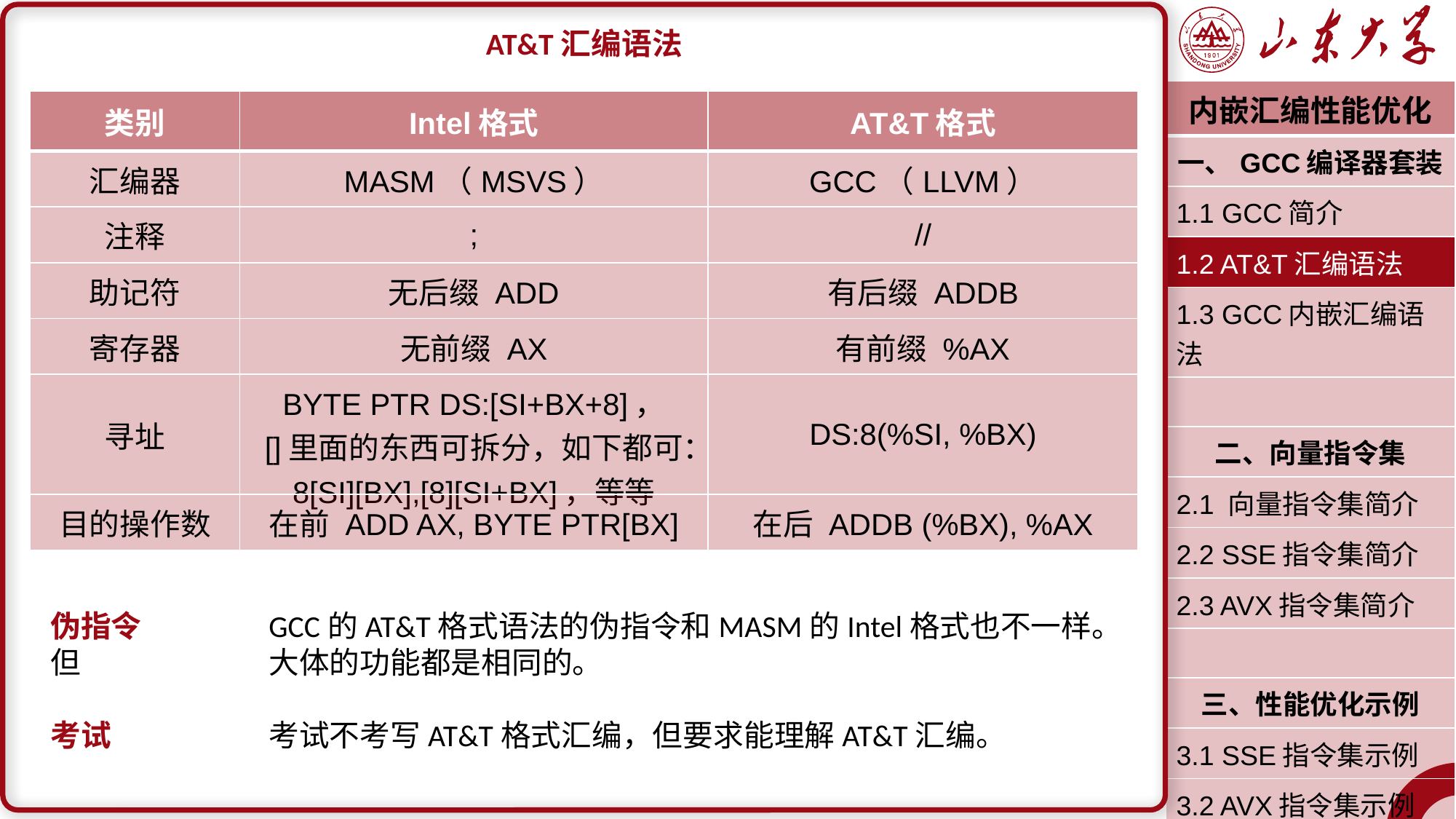

AT&T汇编语法

伪指令		GCC的AT&T格式语法的伪指令和MASM的Intel格式也不一样。但		大体的功能都是相同的。

考试		考试不考写AT&T格式汇编，但要求能理解AT&T汇编。
| 内嵌汇编性能优化 |
| --- |
| 一、GCC编译器套装 |
| 1.1 GCC简介 |
| 1.2 AT&T汇编语法 |
| 1.3 GCC内嵌汇编语法 |
|  |
| 二、向量指令集 |
| 2.1 向量指令集简介 |
| 2.2 SSE指令集简介 |
| 2.3 AVX指令集简介 |
|  |
| 三、性能优化示例 |
| 3.1 SSE指令集示例 |
| 3.2 AVX指令集示例 |
| 潘润宇 2022.09 |
| 类别 | Intel格式 | AT&T格式 |
| --- | --- | --- |
| 汇编器 | MASM（MSVS） | GCC（LLVM） |
| 注释 | ; | // |
| 助记符 | 无后缀 ADD | 有后缀 ADDB |
| 寄存器 | 无前缀 AX | 有前缀 %AX |
| 寻址 | BYTE PTR DS:[SI+BX+8]， []里面的东西可拆分，如下都可： 8[SI][BX],[8][SI+BX]，等等 | DS:8(%SI, %BX) |
| 目的操作数 | 在前 ADD AX, BYTE PTR[BX] | 在后 ADDB (%BX), %AX |